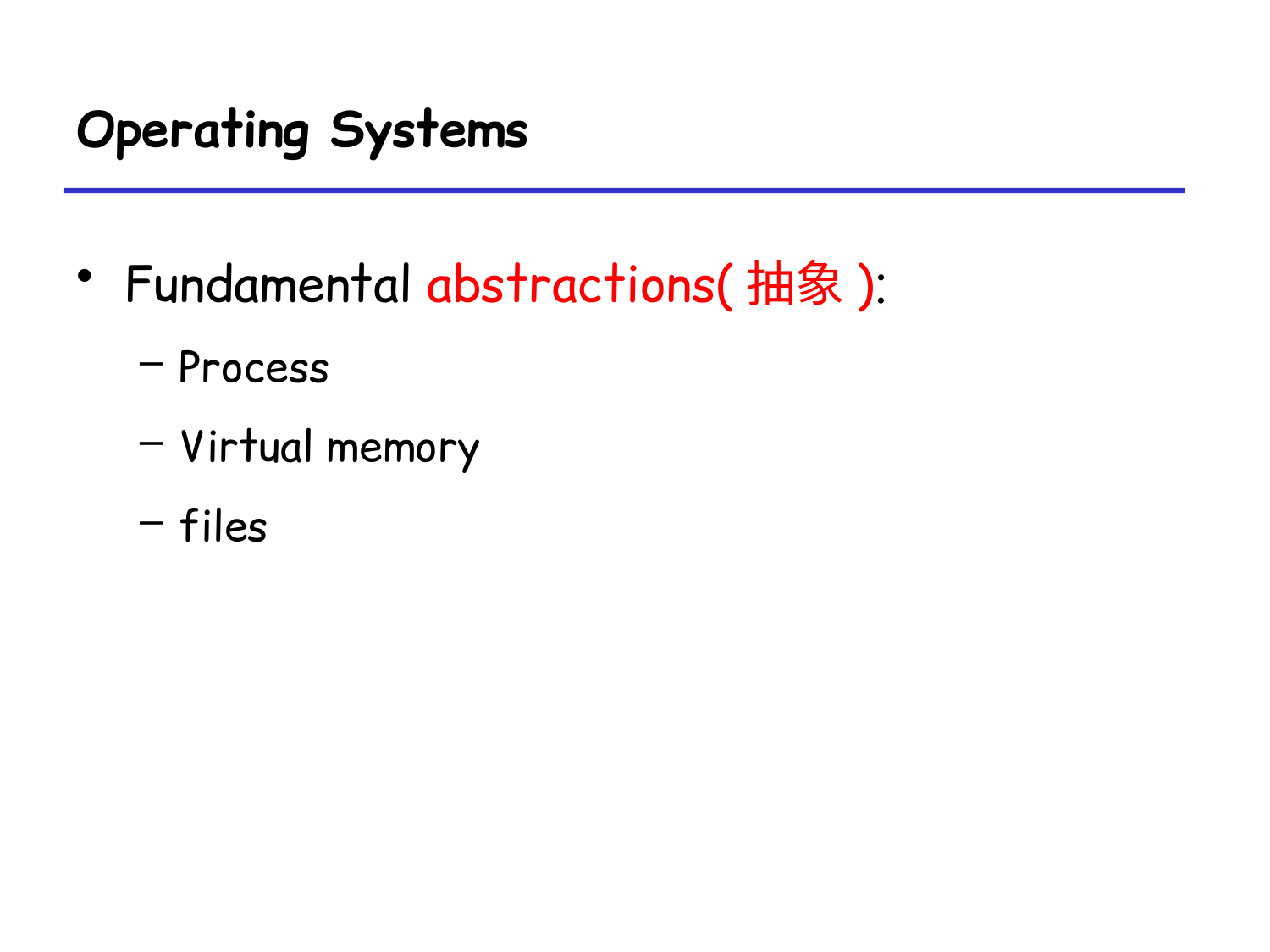

# Operating Systems
Fundamental abstractions(抽象):
Process
Virtual memory
files
14